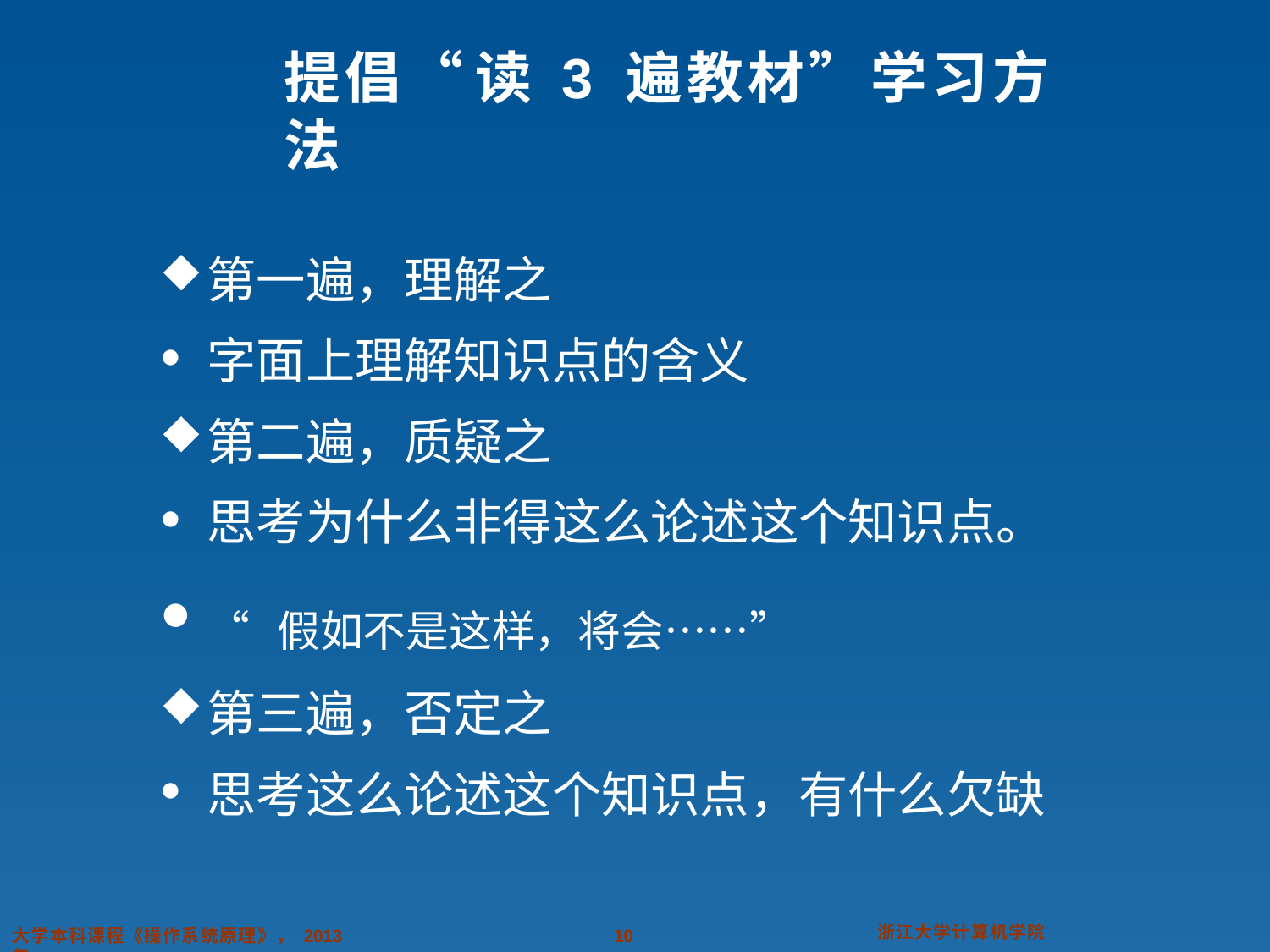

# 提倡“ 读 3 遍教材”学习方法
第一遍，理解之
字面上理解知识点的含义
第二遍，质疑之
思考为什么非得这么论述这个知识点。
“ 假如不是这样，将会……”
第三遍，否定之
思考这么论述这个知识点，有什么欠缺
浙江大学计算机学院
大学本科课程《操作系统原理》， 2013 年
10